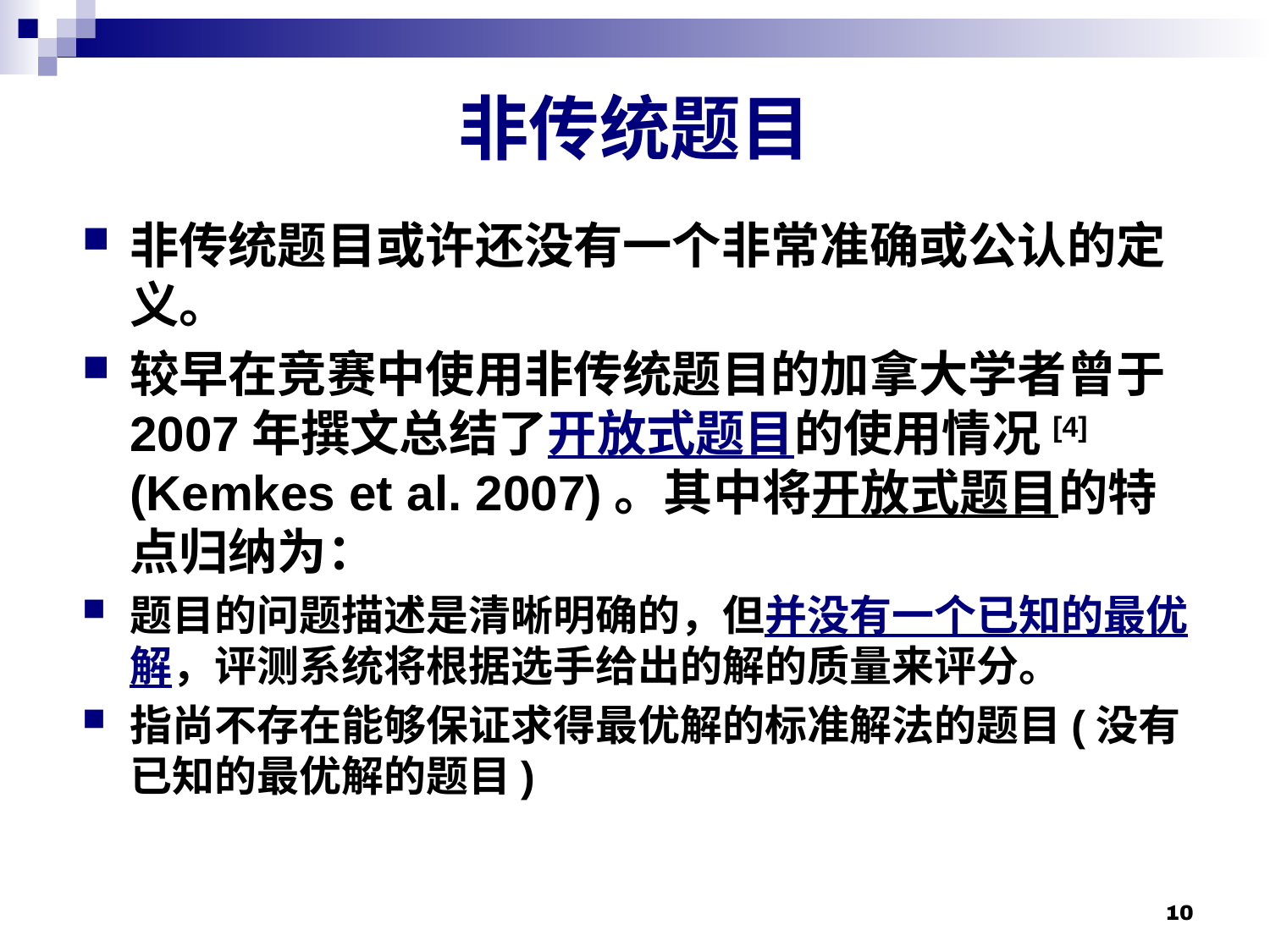

# 非传统题目
非传统题目或许还没有一个非常准确或公认的定义。
较早在竞赛中使用非传统题目的加拿大学者曾于2007年撰文总结了开放式题目的使用情况[4] (Kemkes et al. 2007)。其中将开放式题目的特点归纳为：
题目的问题描述是清晰明确的，但并没有一个已知的最优解，评测系统将根据选手给出的解的质量来评分。
指尚不存在能够保证求得最优解的标准解法的题目(没有已知的最优解的题目)
10